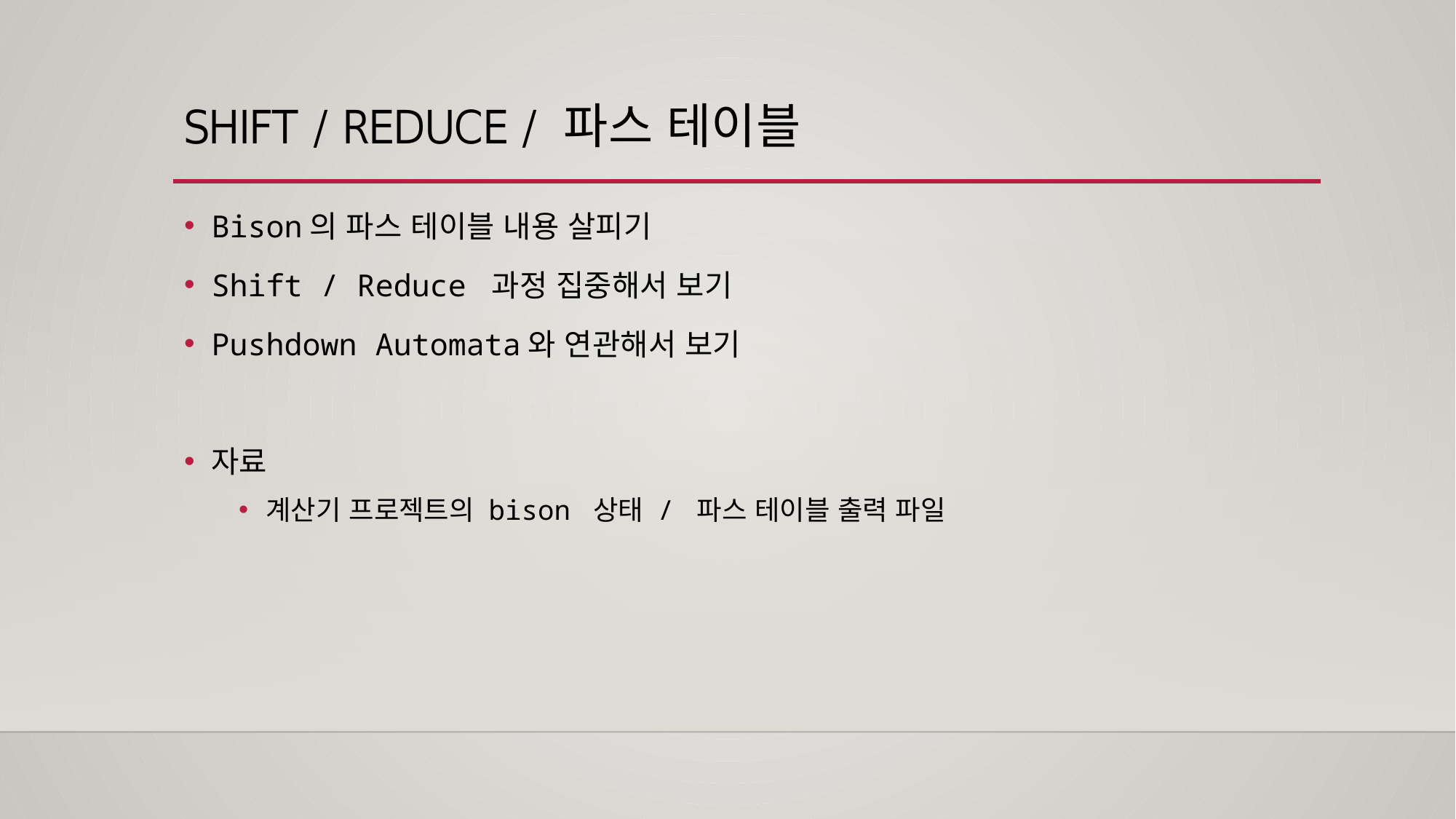

# Shift / reduce / 파스 테이블
Bison의 파스 테이블 내용 살피기
Shift / Reduce 과정 집중해서 보기
Pushdown Automata와 연관해서 보기

자료
계산기 프로젝트의 bison 상태 / 파스 테이블 출력 파일